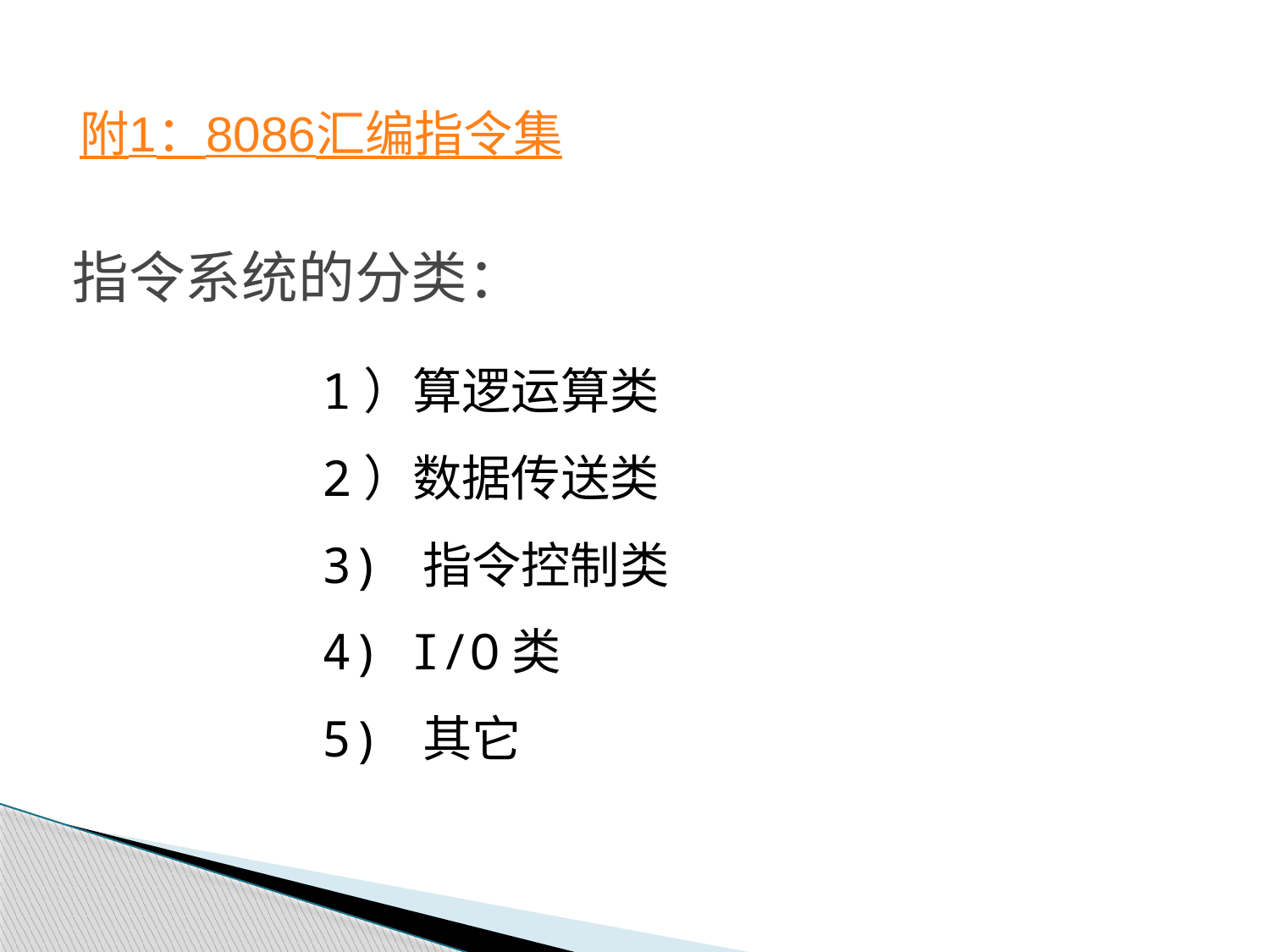

附1：8086汇编指令集
# 指令系统的分类：
1）算逻运算类
2）数据传送类
3) 指令控制类
4) I/O类
5) 其它